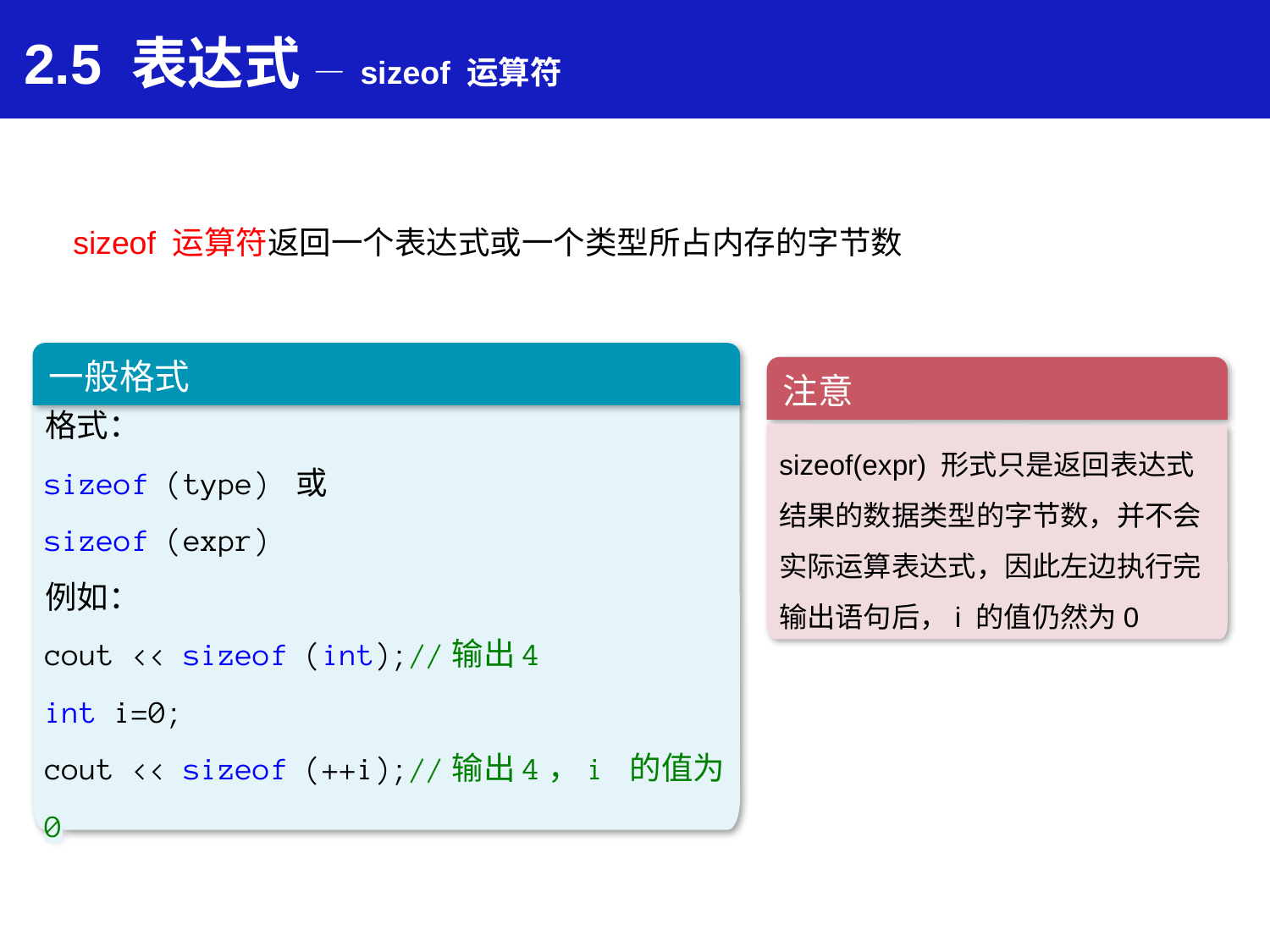

2.5 表达式 — sizeof 运算符
sizeof 运算符返回一个表达式或一个类型所占内存的字节数
一般格式
注意
格式：
sizeof (type) 或
sizeof (expr)
例如：
cout << sizeof (int);//输出4
int i=0;
cout << sizeof (++i);//输出4，i 的值为0
sizeof(expr) 形式只是返回表达式结果的数据类型的字节数，并不会实际运算表达式，因此左边执行完输出语句后，i 的值仍然为0
48